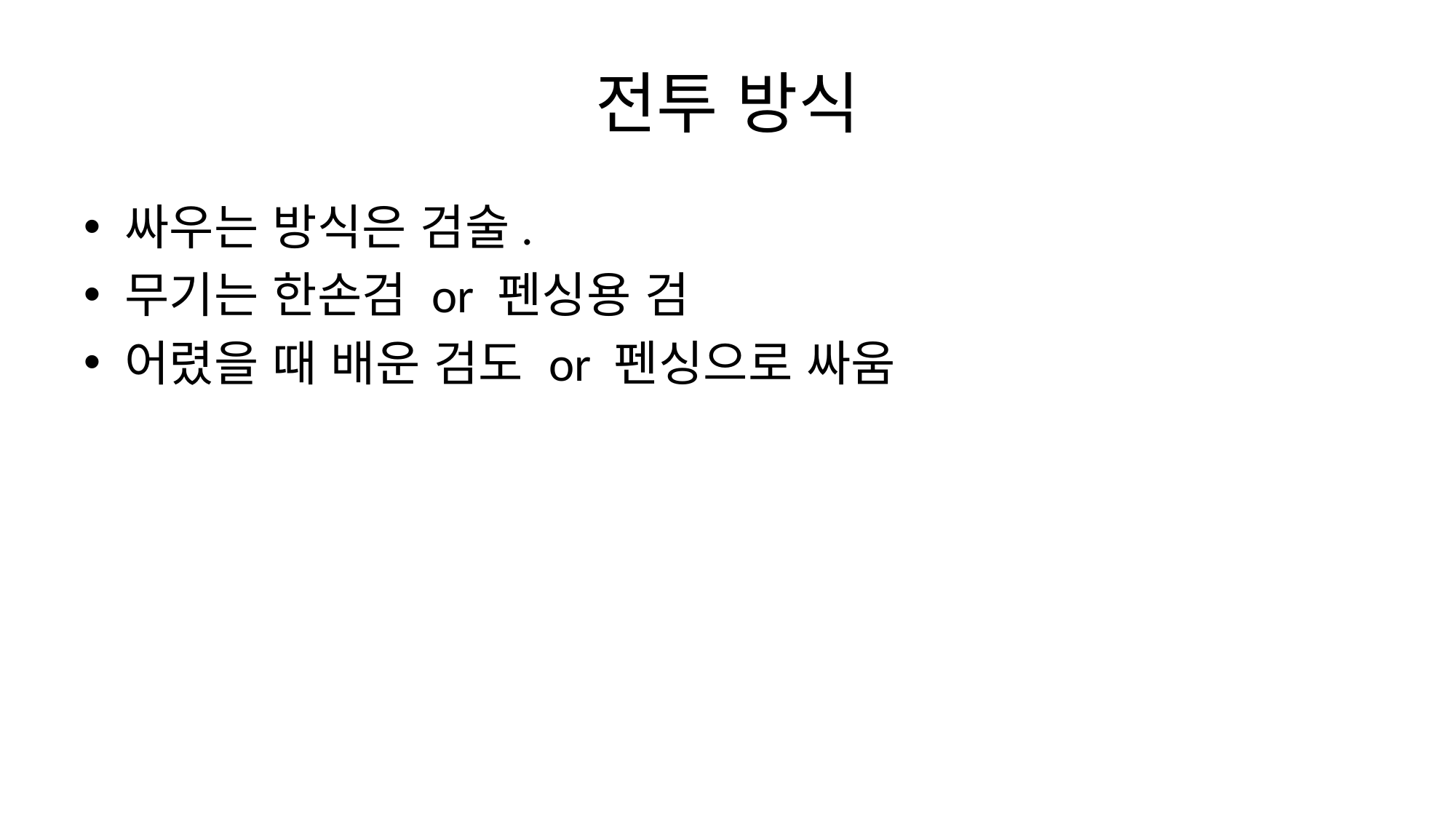

# 전투 방식
싸우는 방식은 검술.
무기는 한손검 or 펜싱용 검
어렸을 때 배운 검도 or 펜싱으로 싸움